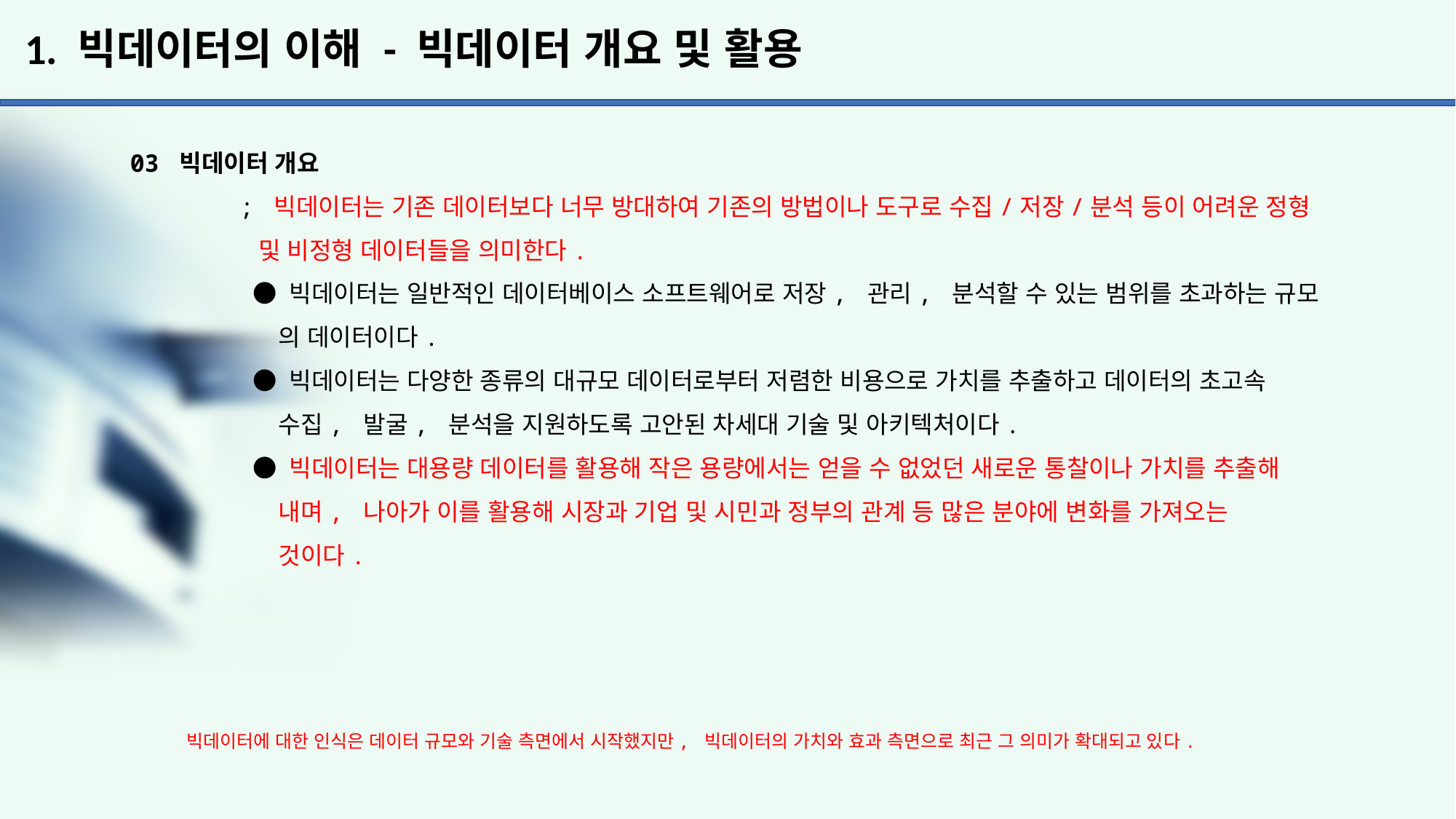

# 1. 빅데이터의 이해 - 빅데이터 개요 및 활용
03 빅데이터 개요
	; 빅데이터는 기존 데이터보다 너무 방대하여 기존의 방법이나 도구로 수집/저장/분석 등이 어려운 정형
	  및 비정형 데이터들을 의미한다.
	  ● 빅데이터는 일반적인 데이터베이스 소프트웨어로 저장, 관리, 분석할 수 있는 범위를 초과하는 규모
	     의 데이터이다.
	  ● 빅데이터는 다양한 종류의 대규모 데이터로부터 저렴한 비용으로 가치를 추출하고 데이터의 초고속
	     수집, 발굴, 분석을 지원하도록 고안된 차세대 기술 및 아키텍처이다.
	  ● 빅데이터는 대용량 데이터를 활용해 작은 용량에서는 얻을 수 없었던 새로운 통찰이나 가치를 추출해
	     내며, 나아가 이를 활용해 시장과 기업 및 시민과 정부의 관계 등 많은 분야에 변화를 가져오는
	     것이다.
빅데이터에 대한 인식은 데이터 규모와 기술 측면에서 시작했지만, 빅데이터의 가치와 효과 측면으로 최근 그 의미가 확대되고 있다.